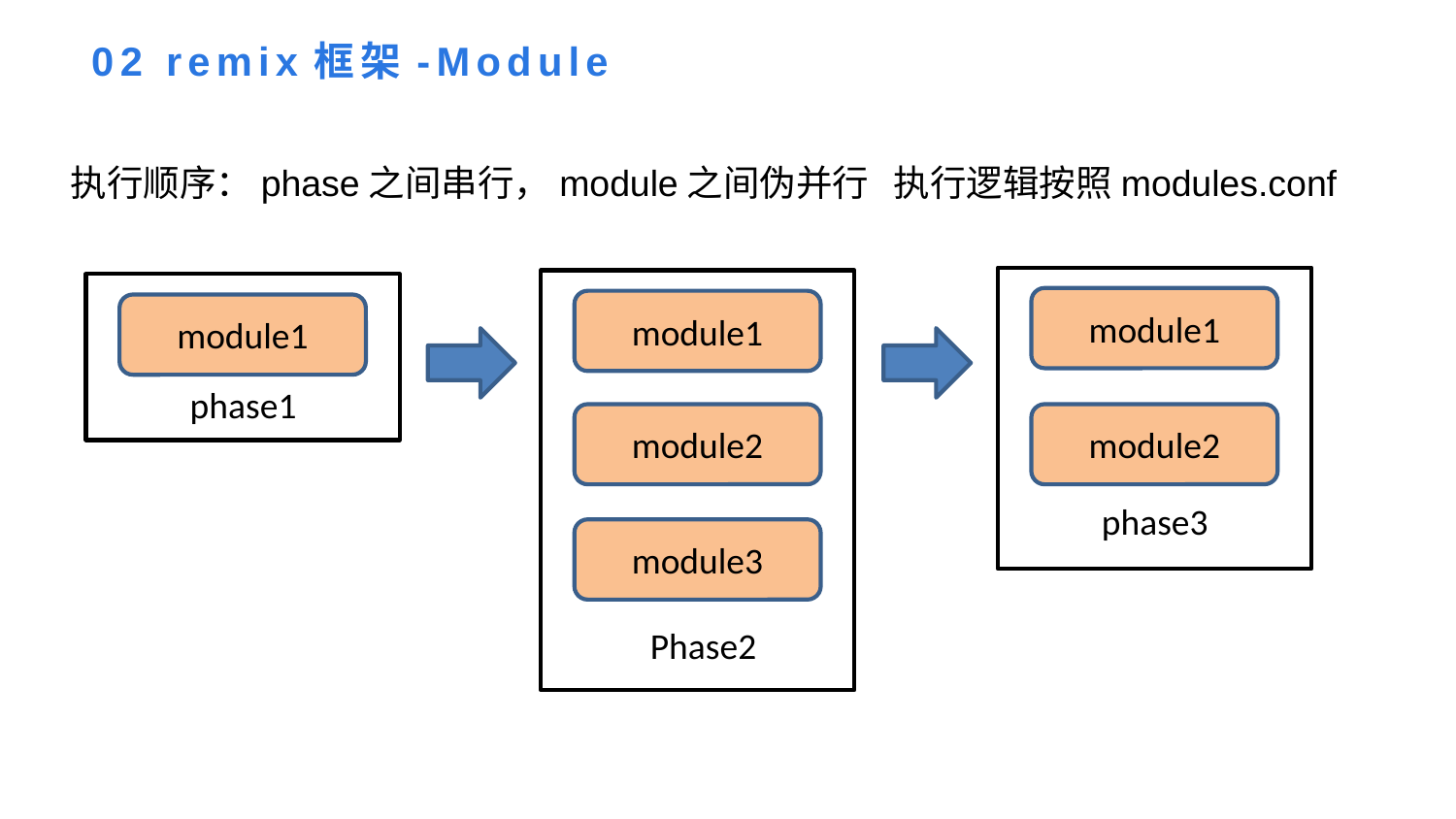

02 remix框架-Module
执行顺序：phase之间串行，module之间伪并行   执行逻辑按照modules.conf

module1
module1
module1

phase1
module2
module2
phase3
module3
Phase2